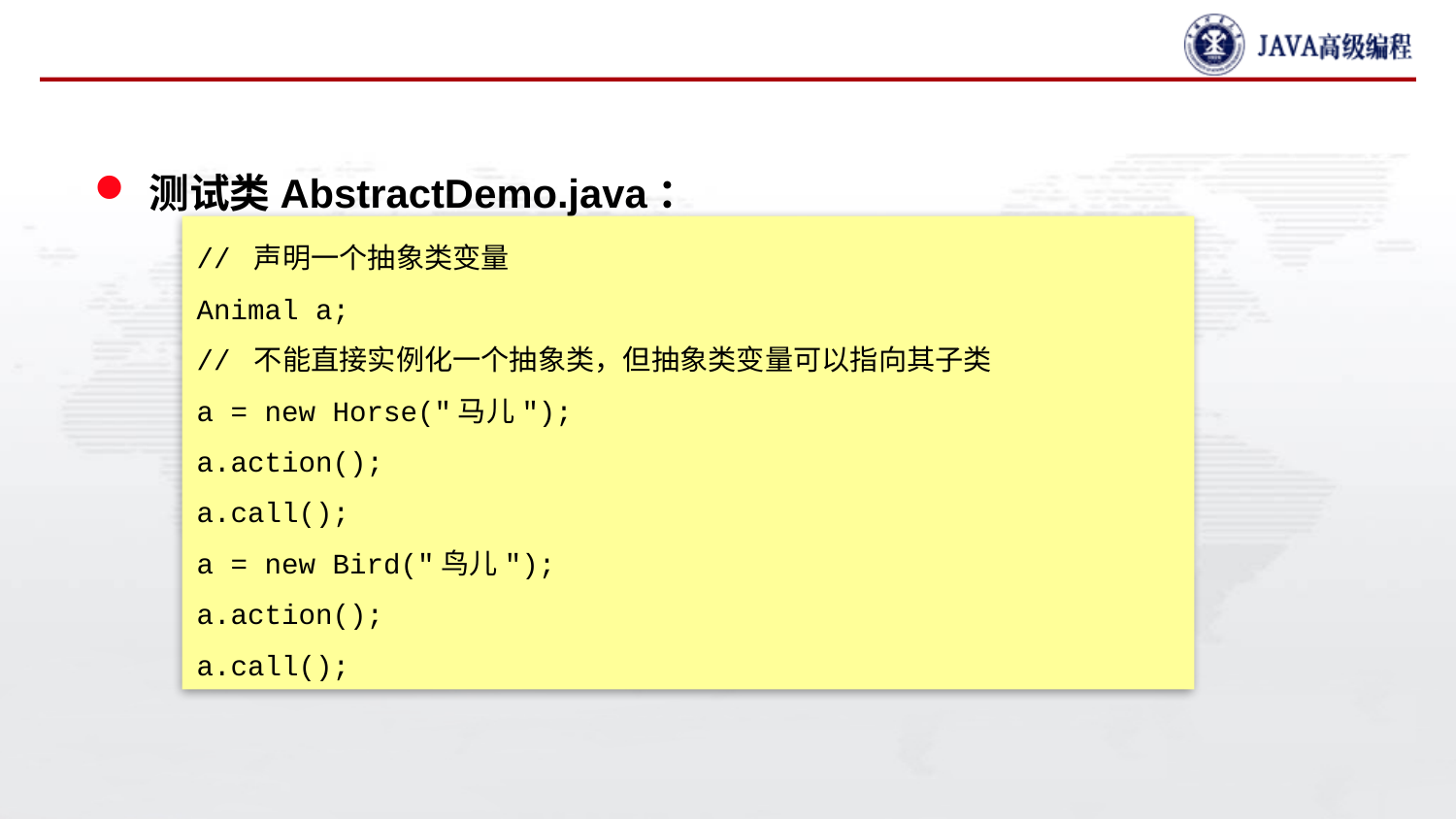

#
测试类AbstractDemo.java：

// 声明一个抽象类变量
Animal a;
// 不能直接实例化一个抽象类，但抽象类变量可以指向其子类
a = new Horse("马儿");
a.action();
a.call();
a = new Bird("鸟儿");
a.action();
a.call();